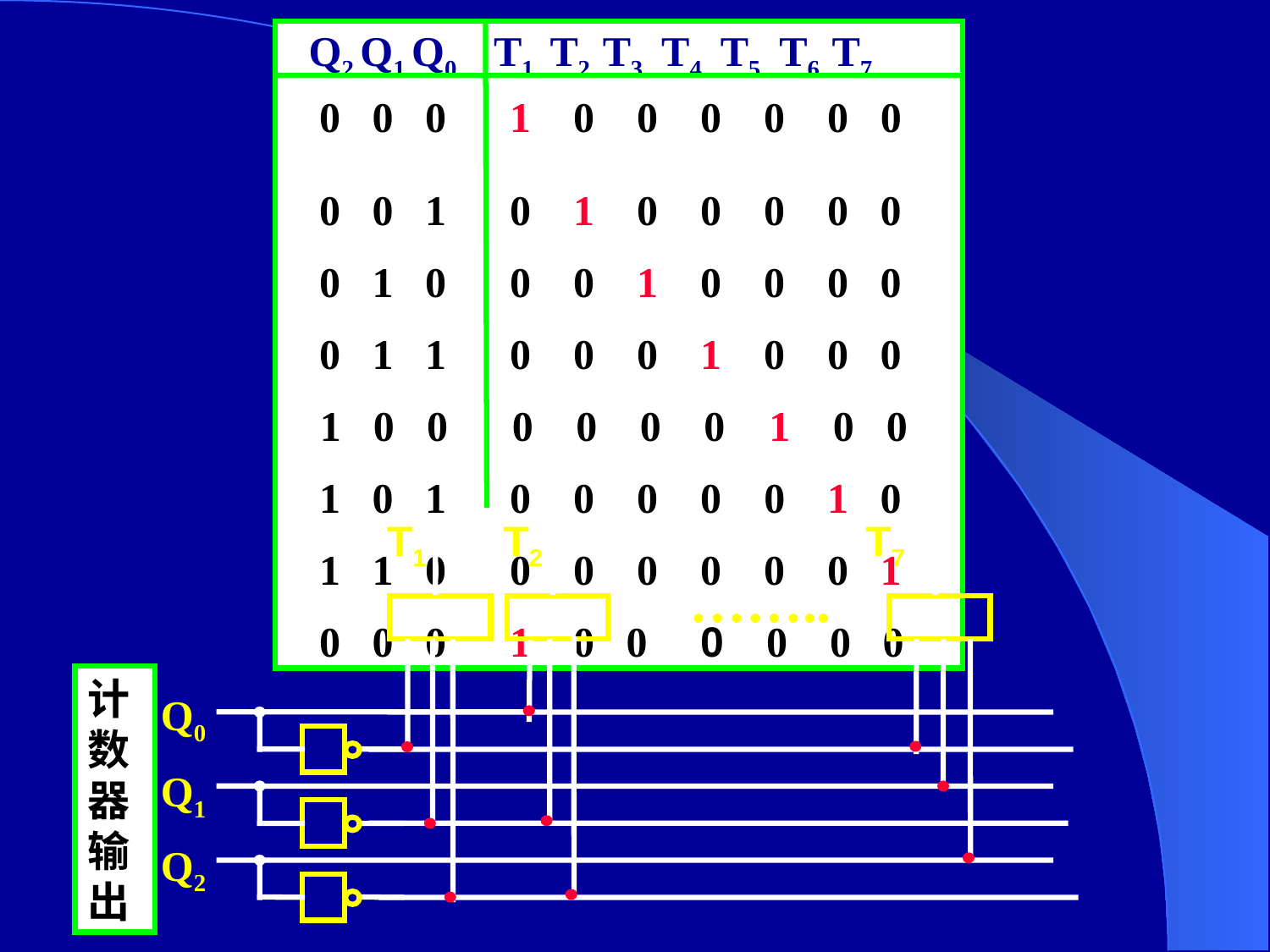

Q2 Q1 Q0      T1  T2  T3   T4   T5   T6  T7
   0   0   0      1    0    0    0    0    0   0
   0   0   1      0    1    0    0    0    0   0
   0   1   0      0    0    1    0    0    0   0
   0   1   1      0    0    0    1    0    0   0
   1   0   0      0    0    0    0    1    0   0
   1   0   1      0    0    0    0    0    1   0
   1   1   0      0    0    0    0    0    0   1
   0   0   0      1    0   0     0    0    0   0

T1
T2
T7

……..

计数器输出
Q0

Q1

Q2